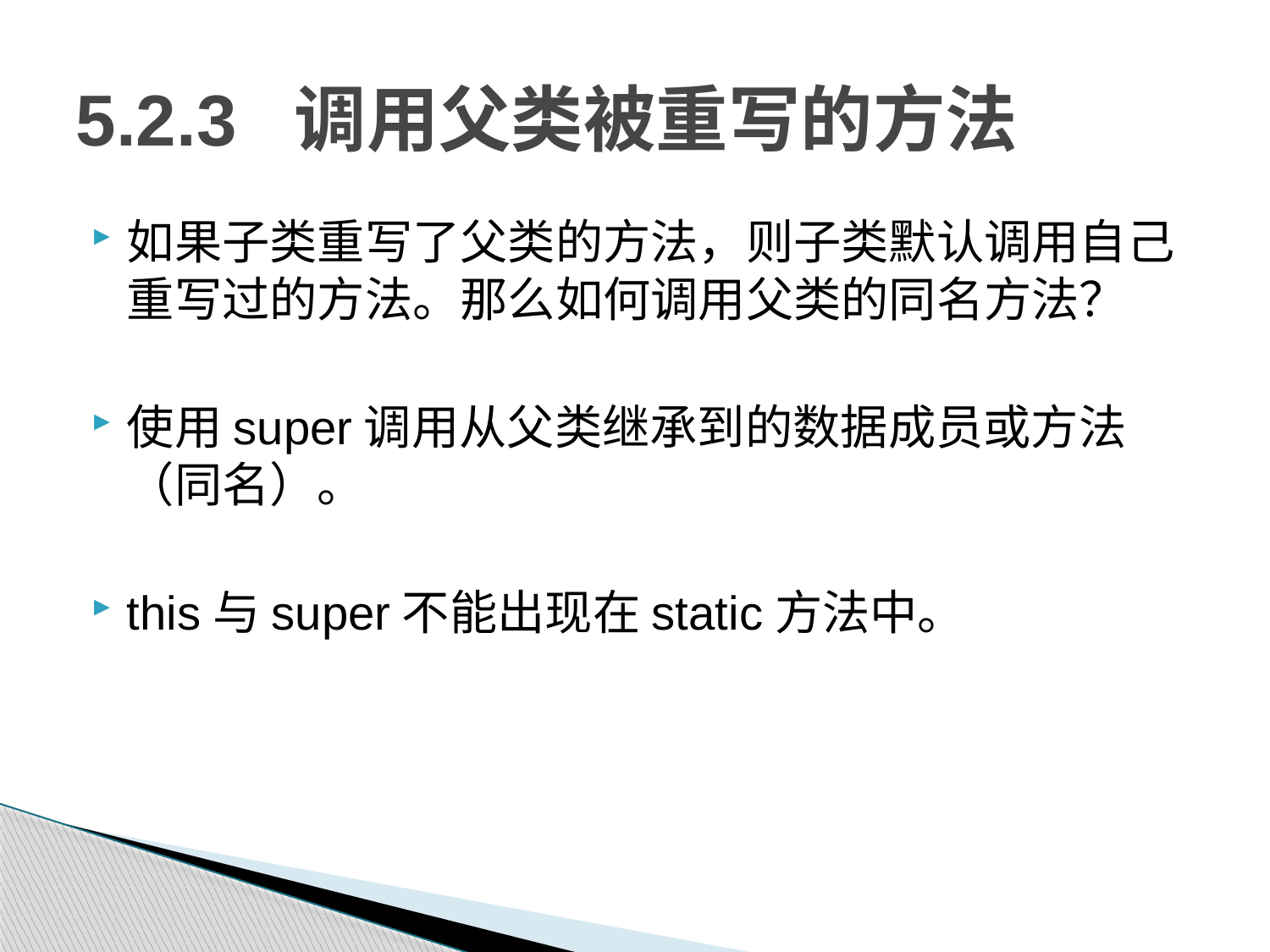

# 5.2.3  调用父类被重写的方法
如果子类重写了父类的方法，则子类默认调用自己重写过的方法。那么如何调用父类的同名方法？

使用super调用从父类继承到的数据成员或方法（同名）。

this与super不能出现在static方法中。